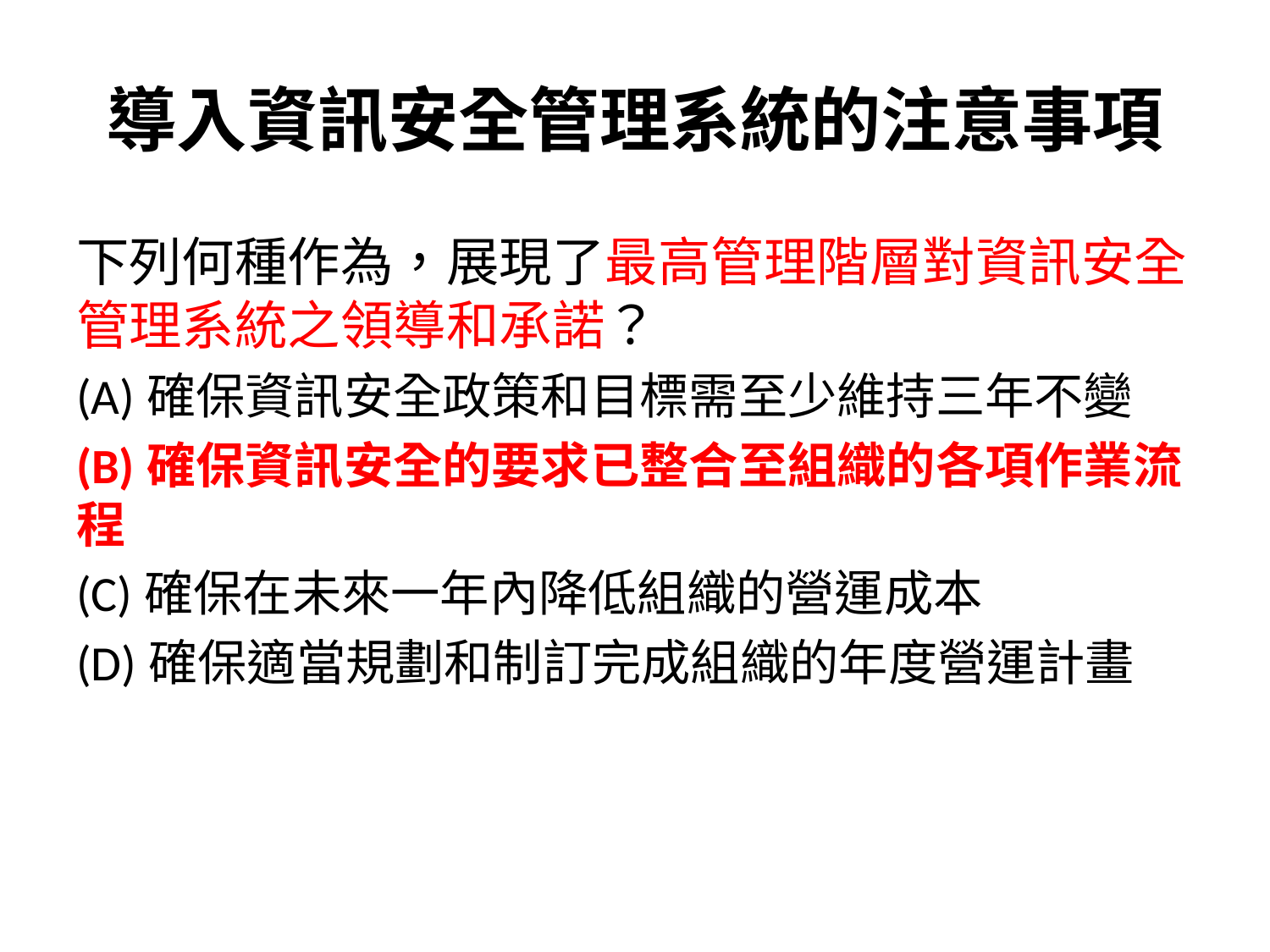

# 導入資訊安全管理系統的注意事項
下列何種作為，展現了最高管理階層對資訊安全管理系統之領導和承諾？
(A)確保資訊安全政策和目標需至少維持三年不變
(B)確保資訊安全的要求已整合至組織的各項作業流程
(C)確保在未來一年內降低組織的營運成本
(D)確保適當規劃和制訂完成組織的年度營運計畫